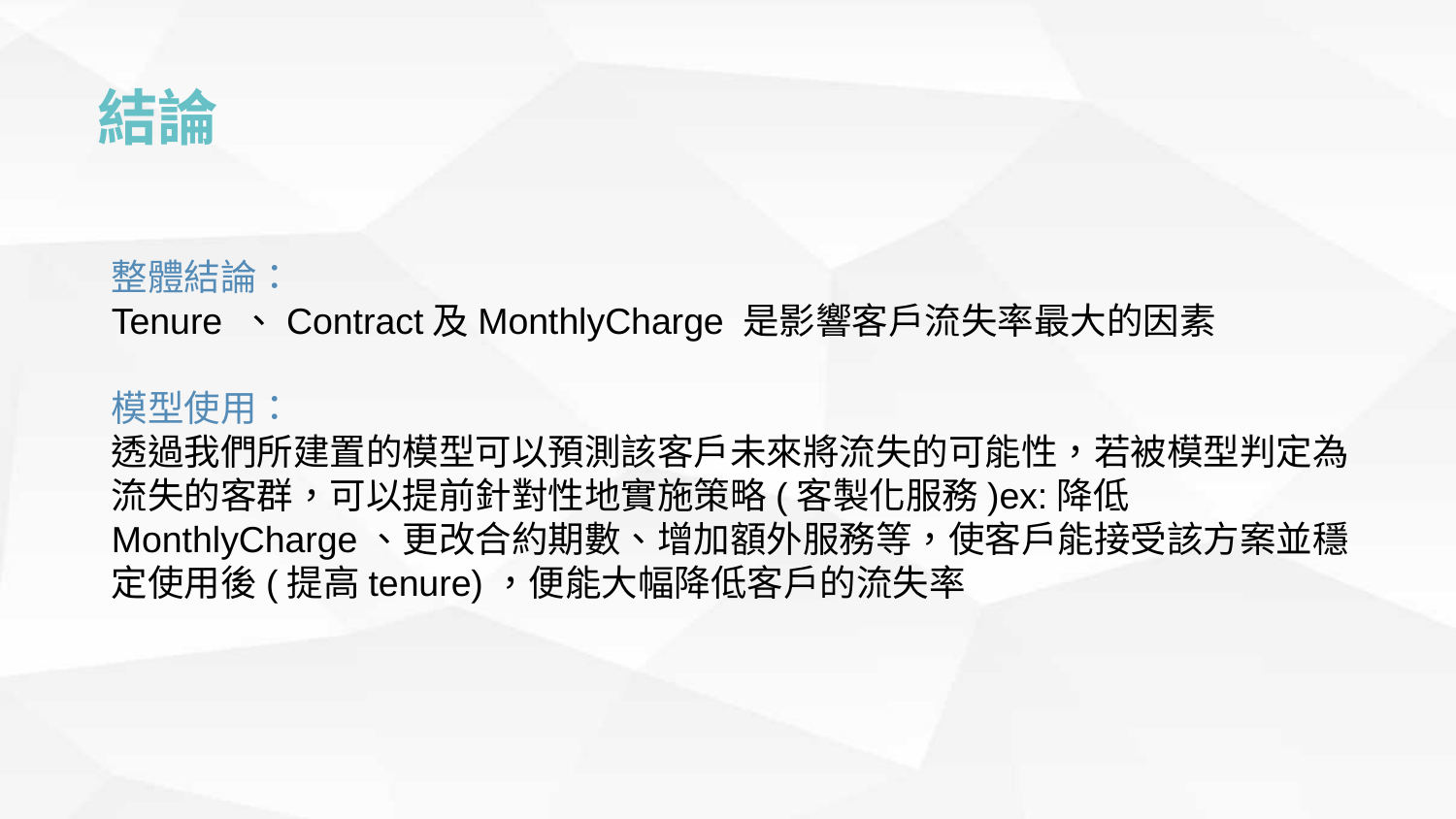

結論
整體結論：
Tenure 、Contract及MonthlyCharge 是影響客戶流失率最大的因素
模型使用：
透過我們所建置的模型可以預測該客戶未來將流失的可能性，若被模型判定為流失的客群，可以提前針對性地實施策略(客製化服務)ex:降低MonthlyCharge、更改合約期數、增加額外服務等，使客戶能接受該方案並穩定使用後(提高tenure)，便能大幅降低客戶的流失率